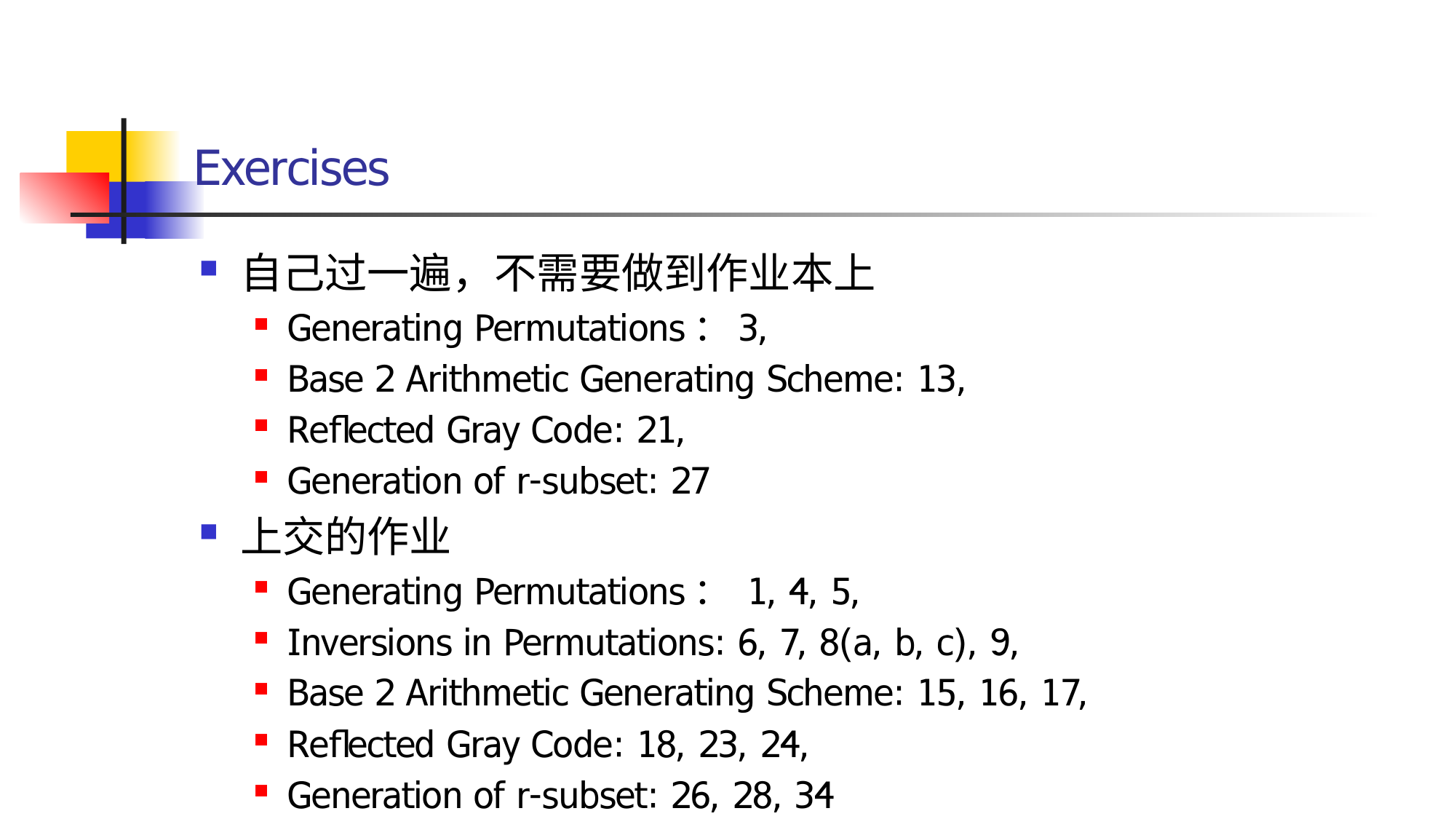

# Exercises
自己过一遍，不需要做到作业本上
Generating Permutations：3,
Base 2 Arithmetic Generating Scheme: 13,
Reflected Gray Code: 21,
Generation of r-subset: 27
上交的作业
Generating Permutations： 1, 4, 5,
Inversions in Permutations: 6, 7, 8(a, b, c), 9,
Base 2 Arithmetic Generating Scheme: 15, 16, 17,
Reflected Gray Code: 18, 23, 24,
Generation of r-subset: 26, 28, 34